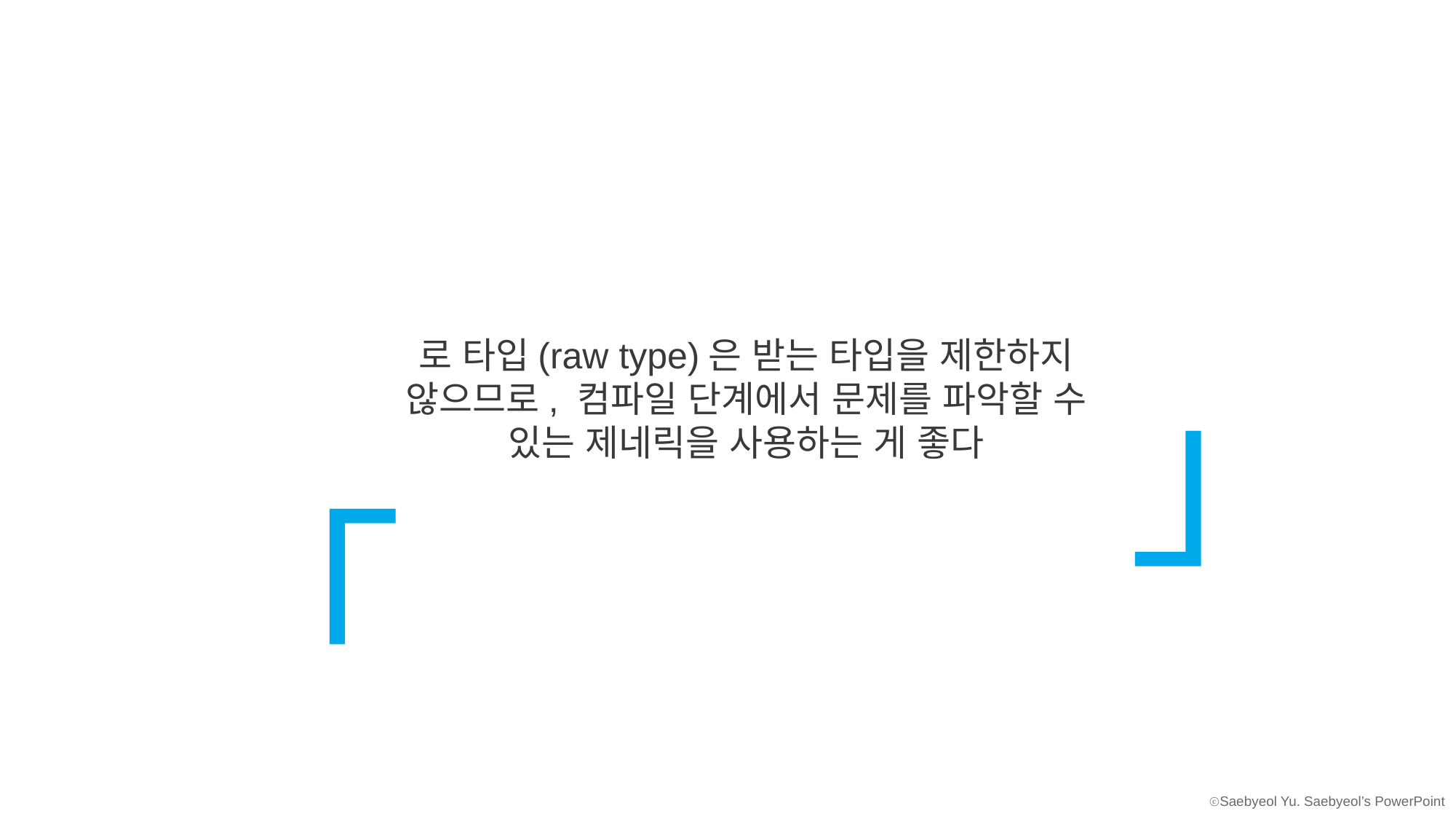

「
」
로 타입(raw type)은 받는 타입을 제한하지
않으므로, 컴파일 단계에서 문제를 파악할 수
있는 제네릭을 사용하는 게 좋다